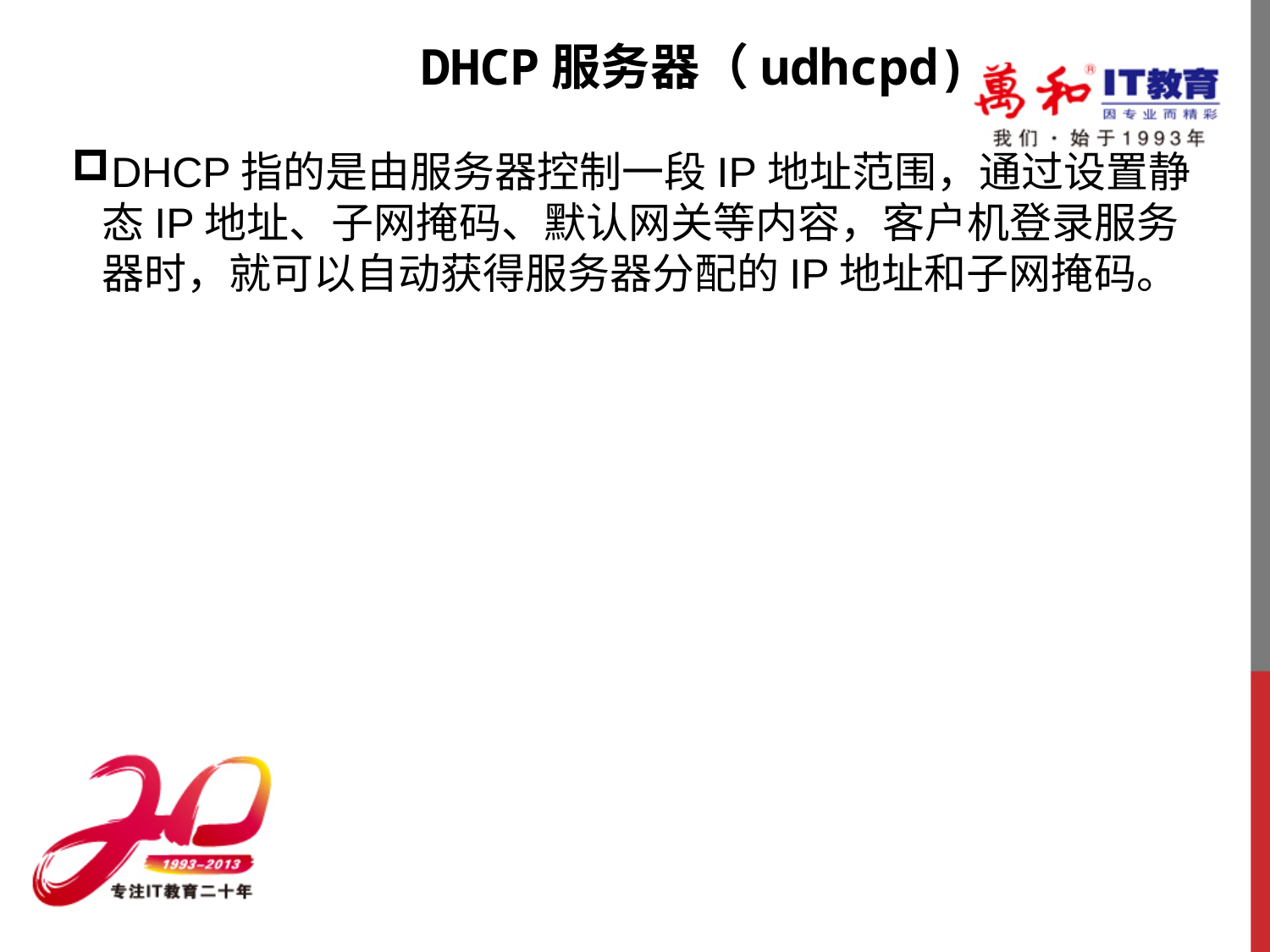

DHCP服务器（udhcpd)
DHCP指的是由服务器控制一段IP地址范围，通过设置静态IP地址、子网掩码、默认网关等内容，客户机登录服务器时，就可以自动获得服务器分配的IP地址和子网掩码。